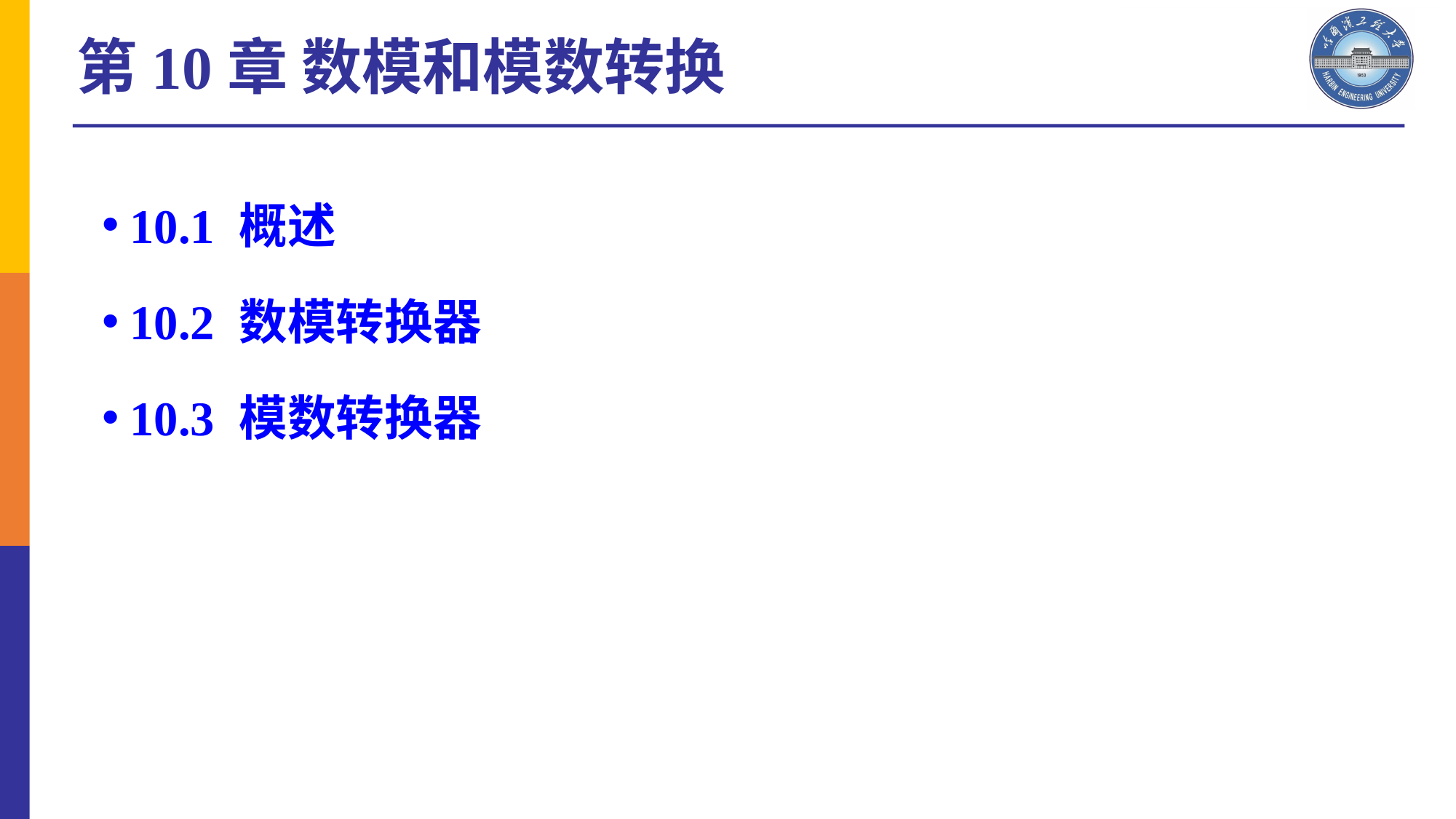

第10章 数模和模数转换
10.1 概述
10.2 数模转换器
10.3 模数转换器